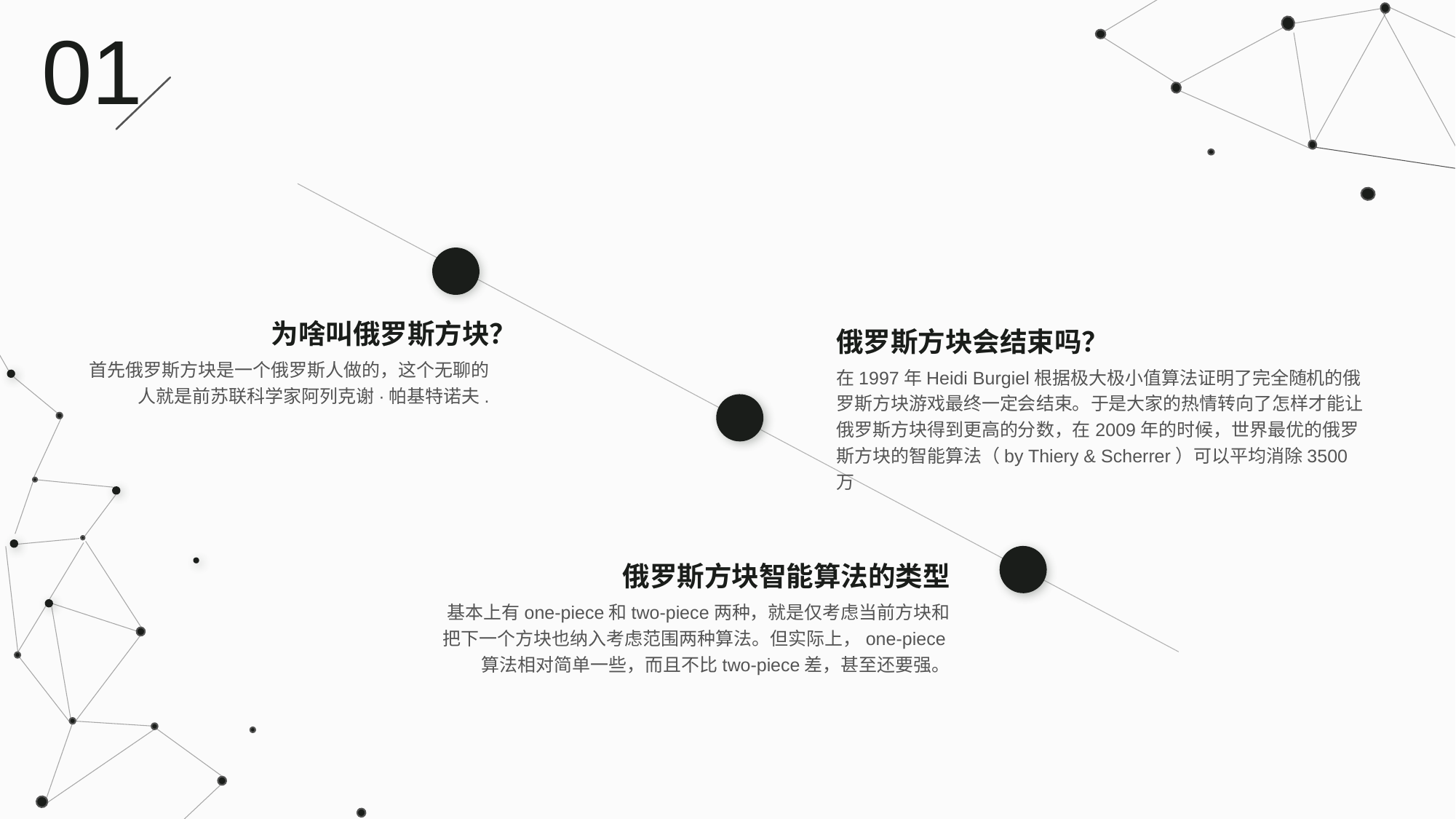

01

为啥叫俄罗斯方块？
首先俄罗斯方块是一个俄罗斯人做的，这个无聊的人就是前苏联科学家阿列克谢·帕基特诺夫.
俄罗斯方块会结束吗？
在1997年Heidi Burgiel根据极大极小值算法证明了完全随机的俄罗斯方块游戏最终一定会结束。于是大家的热情转向了怎样才能让俄罗斯方块得到更高的分数，在2009年的时候，世界最优的俄罗斯方块的智能算法（by Thiery & Scherrer）可以平均消除3500万

俄罗斯方块智能算法的类型
基本上有one-piece和two-piece两种，就是仅考虑当前方块和把下一个方块也纳入考虑范围两种算法。但实际上，one-piece算法相对简单一些，而且不比two-piece差，甚至还要强。